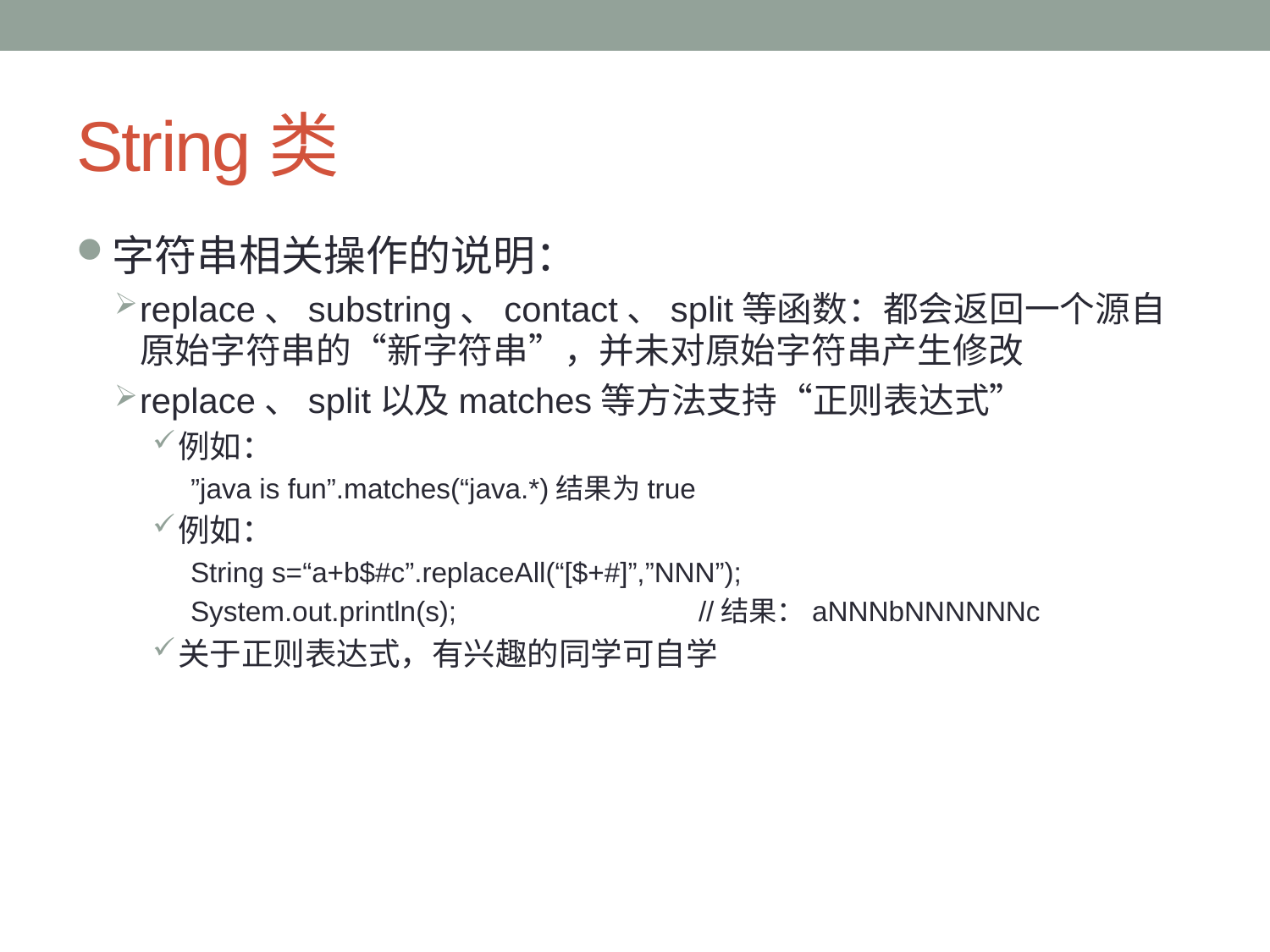

# String类
字符串相关操作的说明：
replace、substring、contact、split等函数：都会返回一个源自原始字符串的“新字符串”，并未对原始字符串产生修改
replace、split以及matches等方法支持“正则表达式”
例如：
”java is fun”.matches(“java.*)结果为true
例如：
String s=“a+b$#c”.replaceAll(“[$+#]”,”NNN”);
System.out.println(s);		//结果：aNNNbNNNNNNc
关于正则表达式，有兴趣的同学可自学